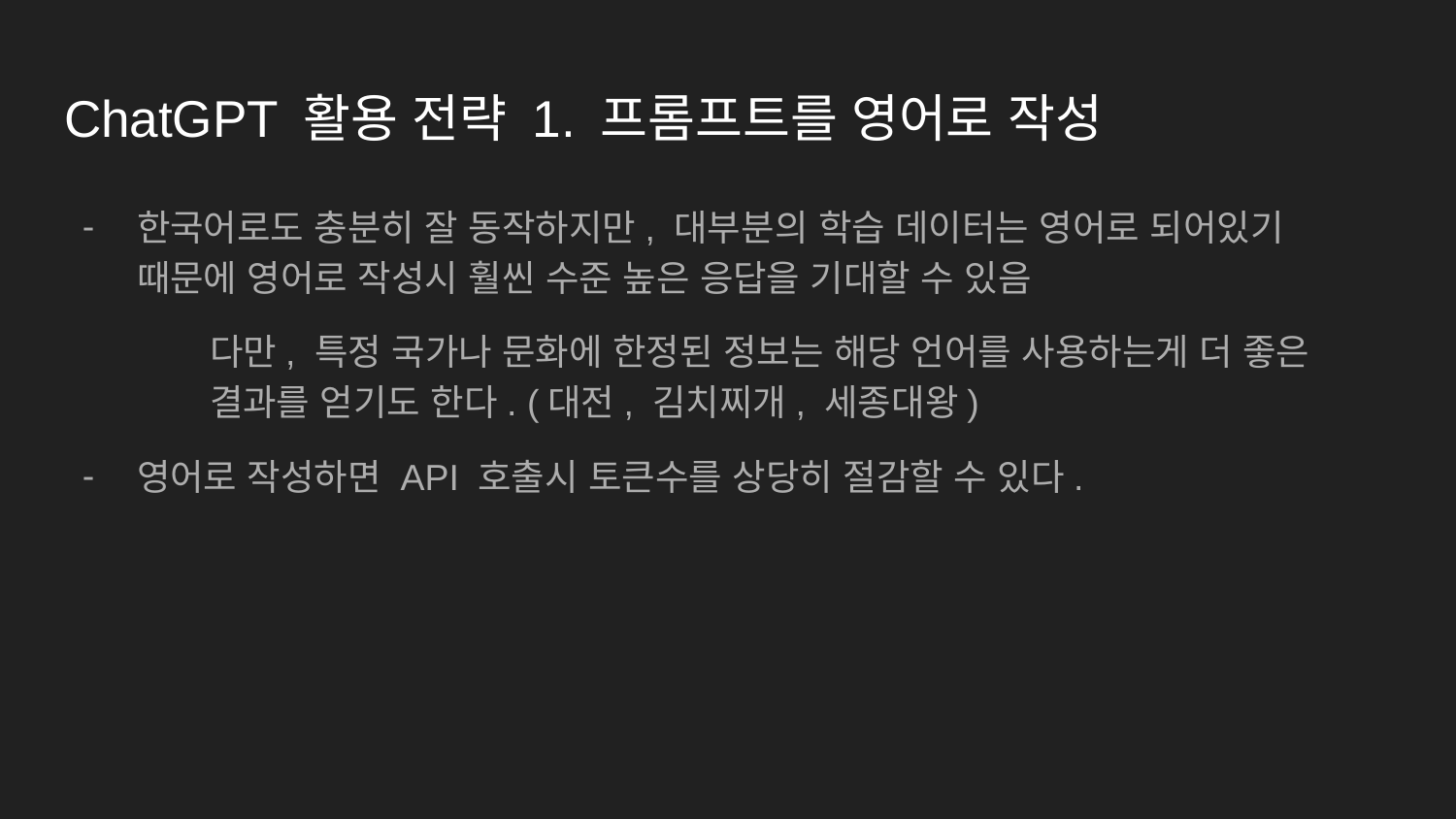

# ChatGPT 활용 전략 1. 프롬프트를 영어로 작성
한국어로도 충분히 잘 동작하지만, 대부분의 학습 데이터는 영어로 되어있기 때문에 영어로 작성시 훨씬 수준 높은 응답을 기대할 수 있음
다만, 특정 국가나 문화에 한정된 정보는 해당 언어를 사용하는게 더 좋은 결과를 얻기도 한다. (대전, 김치찌개, 세종대왕)
영어로 작성하면 API 호출시 토큰수를 상당히 절감할 수 있다.